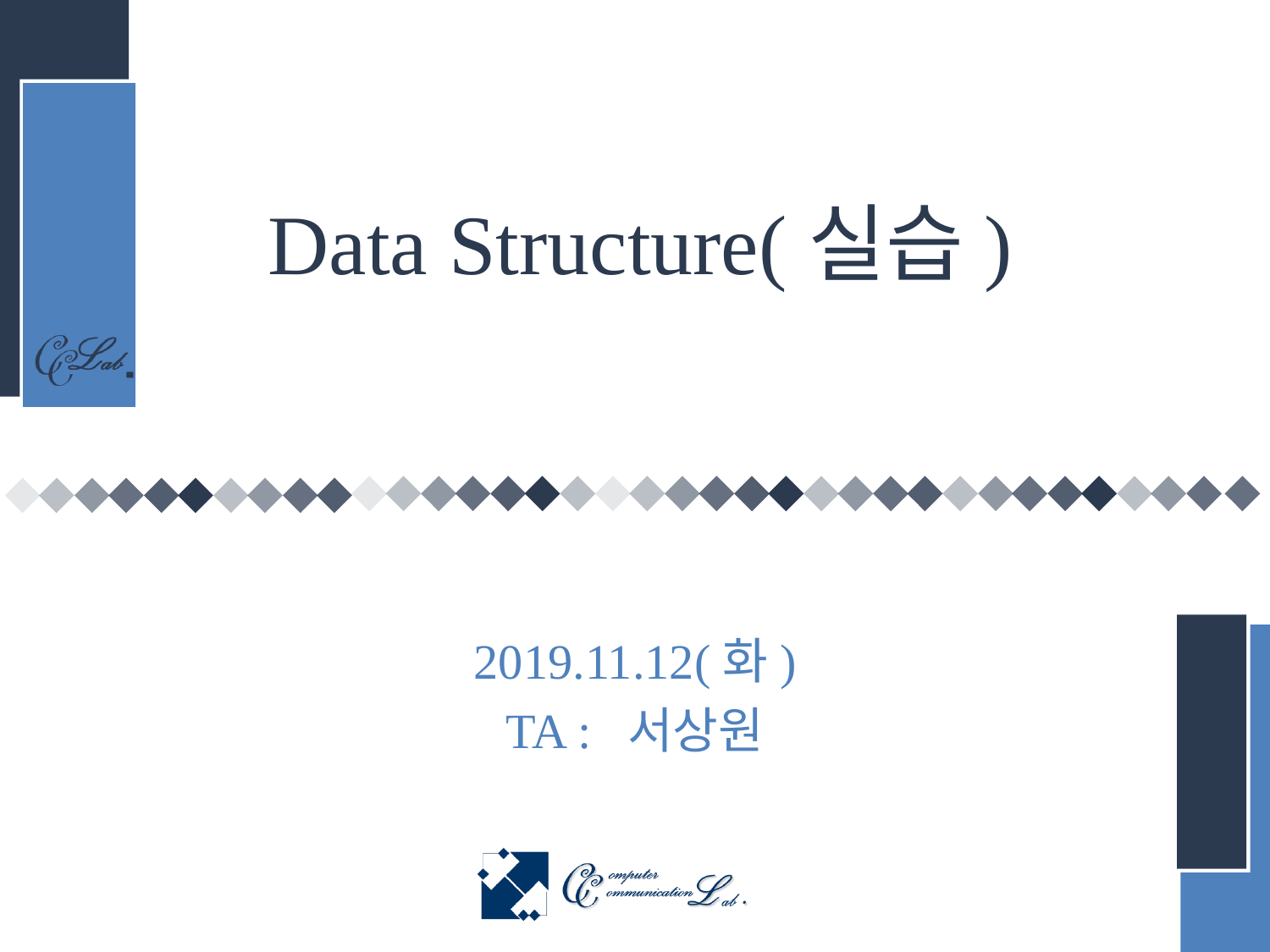

# Data Structure(실습)
2019.11.12(화)
TA :  서상원